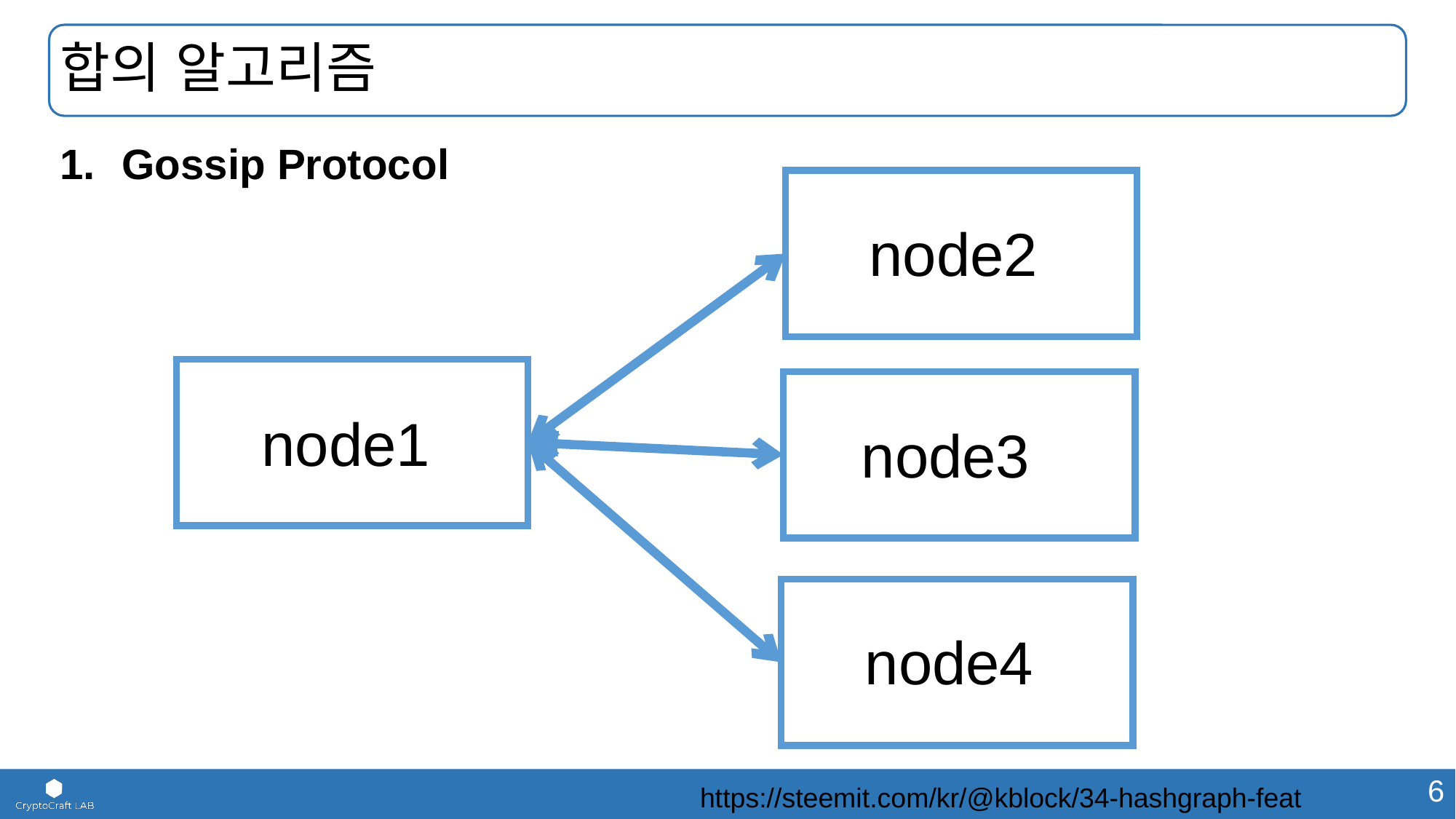

# 합의 알고리즘
Gossip Protocol

node2

node1
node3

node4
https://steemit.com/kr/@kblock/34-hashgraph-feat